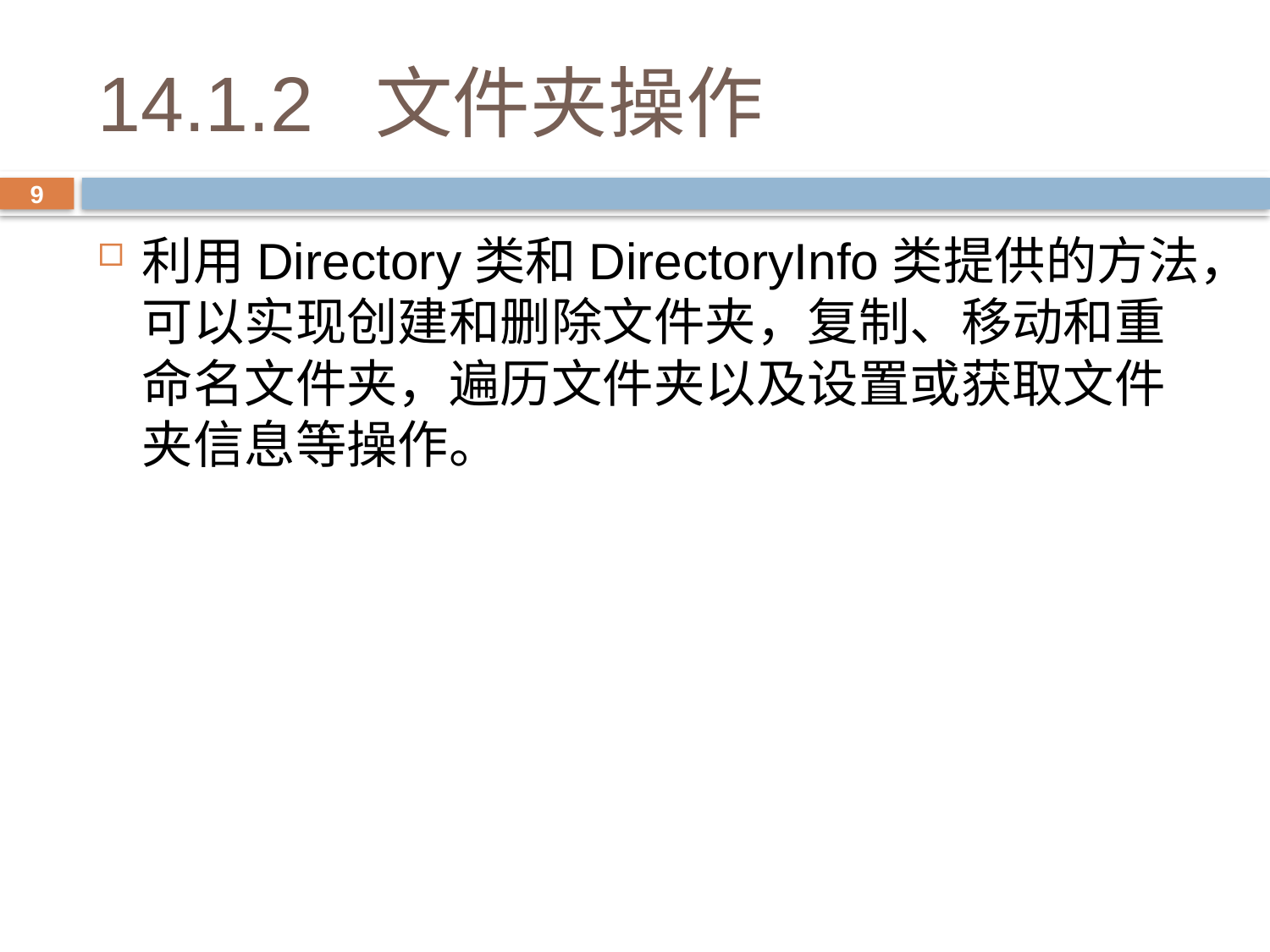

# 14.1.2  文件夹操作
9
利用Directory类和DirectoryInfo类提供的方法，可以实现创建和删除文件夹，复制、移动和重命名文件夹，遍历文件夹以及设置或获取文件夹信息等操作。